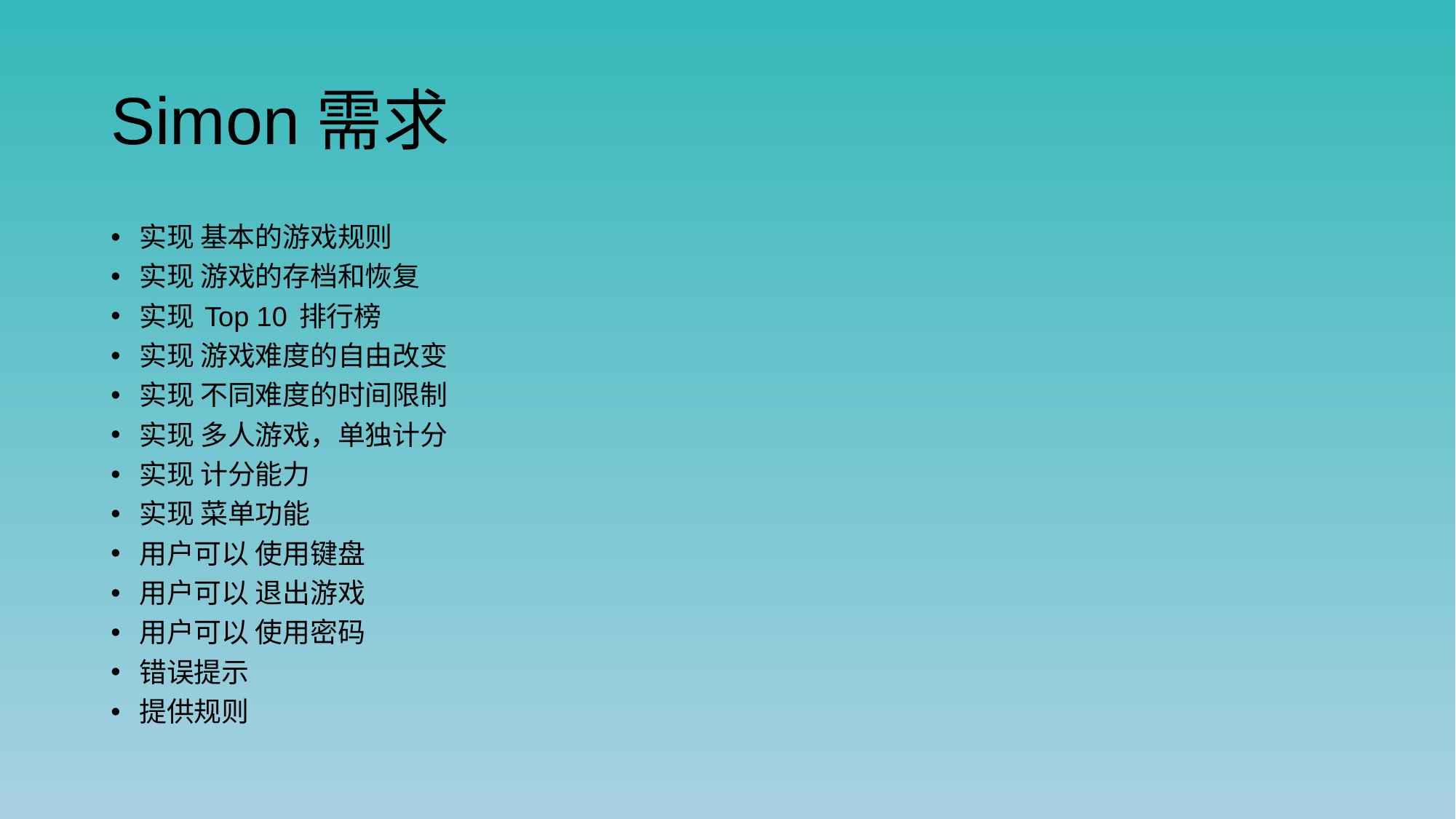

# Simon需求
实现 基本的游戏规则
实现 游戏的存档和恢复
实现 Top 10 排行榜
实现 游戏难度的自由改变
实现 不同难度的时间限制
实现 多人游戏，单独计分
实现 计分能力
实现 菜单功能
用户可以 使用键盘
用户可以 退出游戏
用户可以 使用密码
错误提示
提供规则